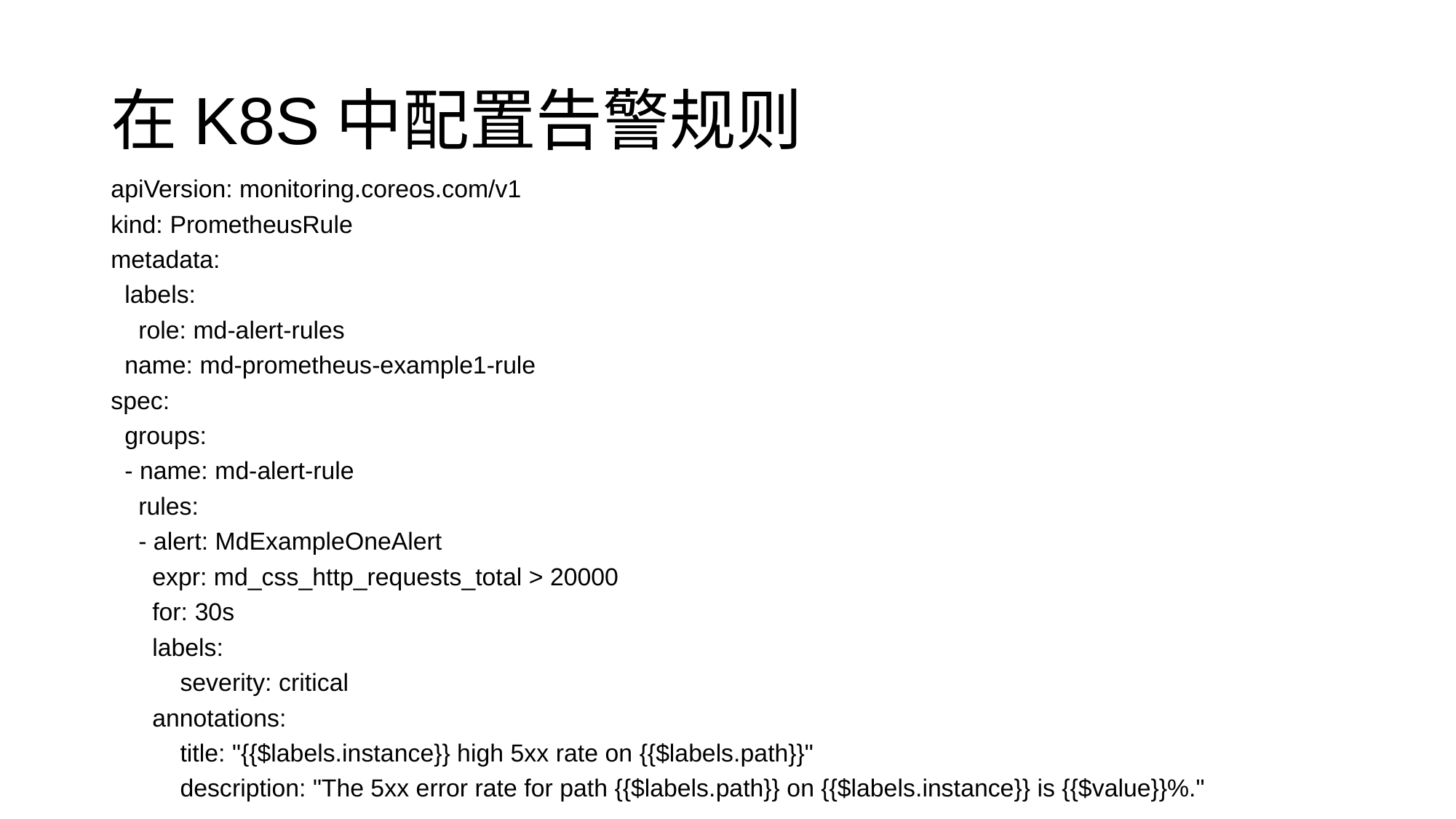

# 在K8S中配置告警规则
apiVersion: monitoring.coreos.com/v1
kind: PrometheusRule
metadata:
  labels:
    role: md-alert-rules
  name: md-prometheus-example1-rule
spec:
  groups:
  - name: md-alert-rule
    rules:
    - alert: MdExampleOneAlert
      expr: md_css_http_requests_total > 20000
      for: 30s
      labels:
          severity: critical
      annotations:
          title: "{{$labels.instance}} high 5xx rate on {{$labels.path}}"
          description: "The 5xx error rate for path {{$labels.path}} on {{$labels.instance}} is {{$value}}%."